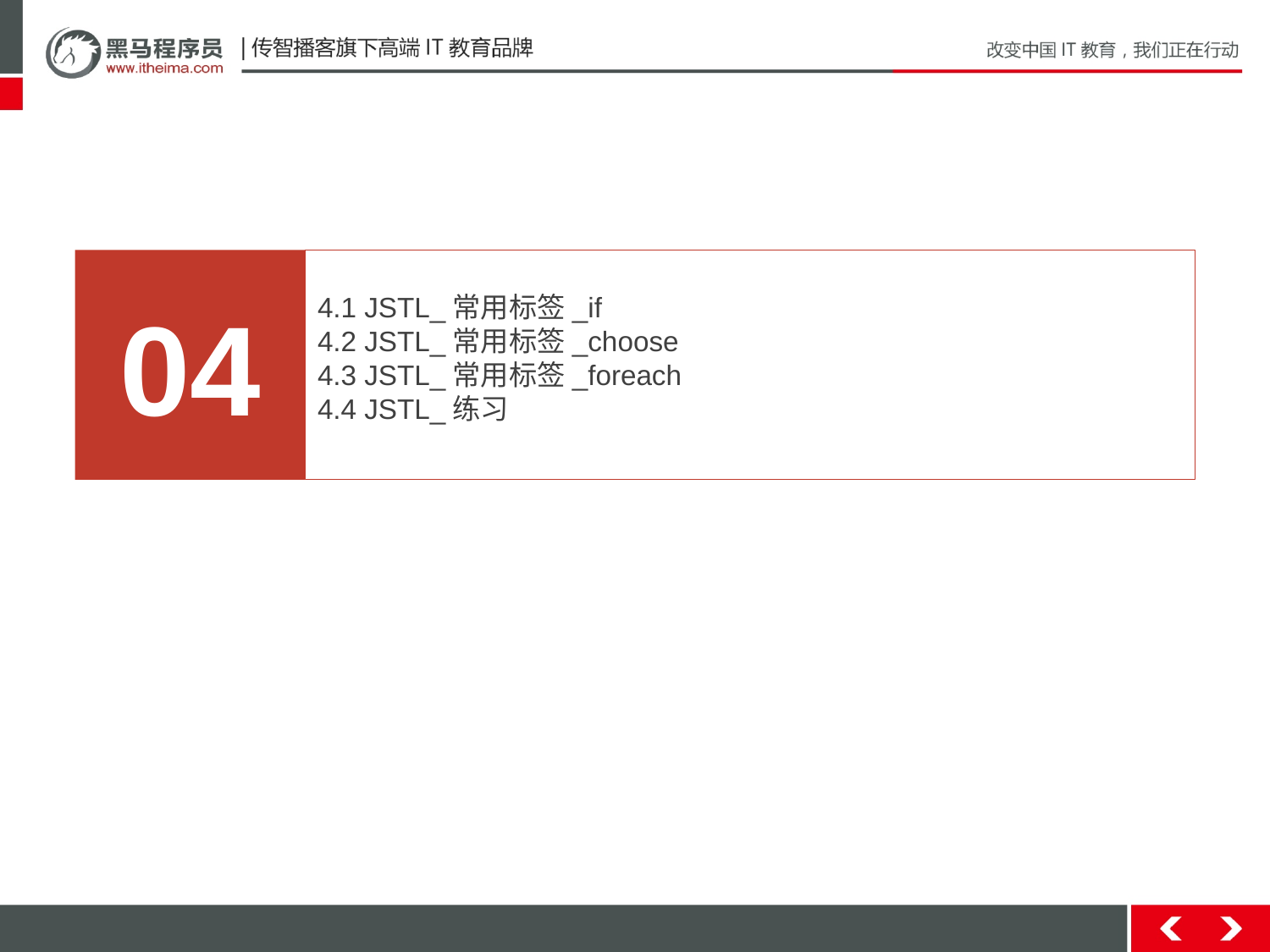

04

4.1 JSTL_常用标签_if
4.2 JSTL_常用标签_choose
4.3 JSTL_常用标签_foreach
4.4 JSTL_练习